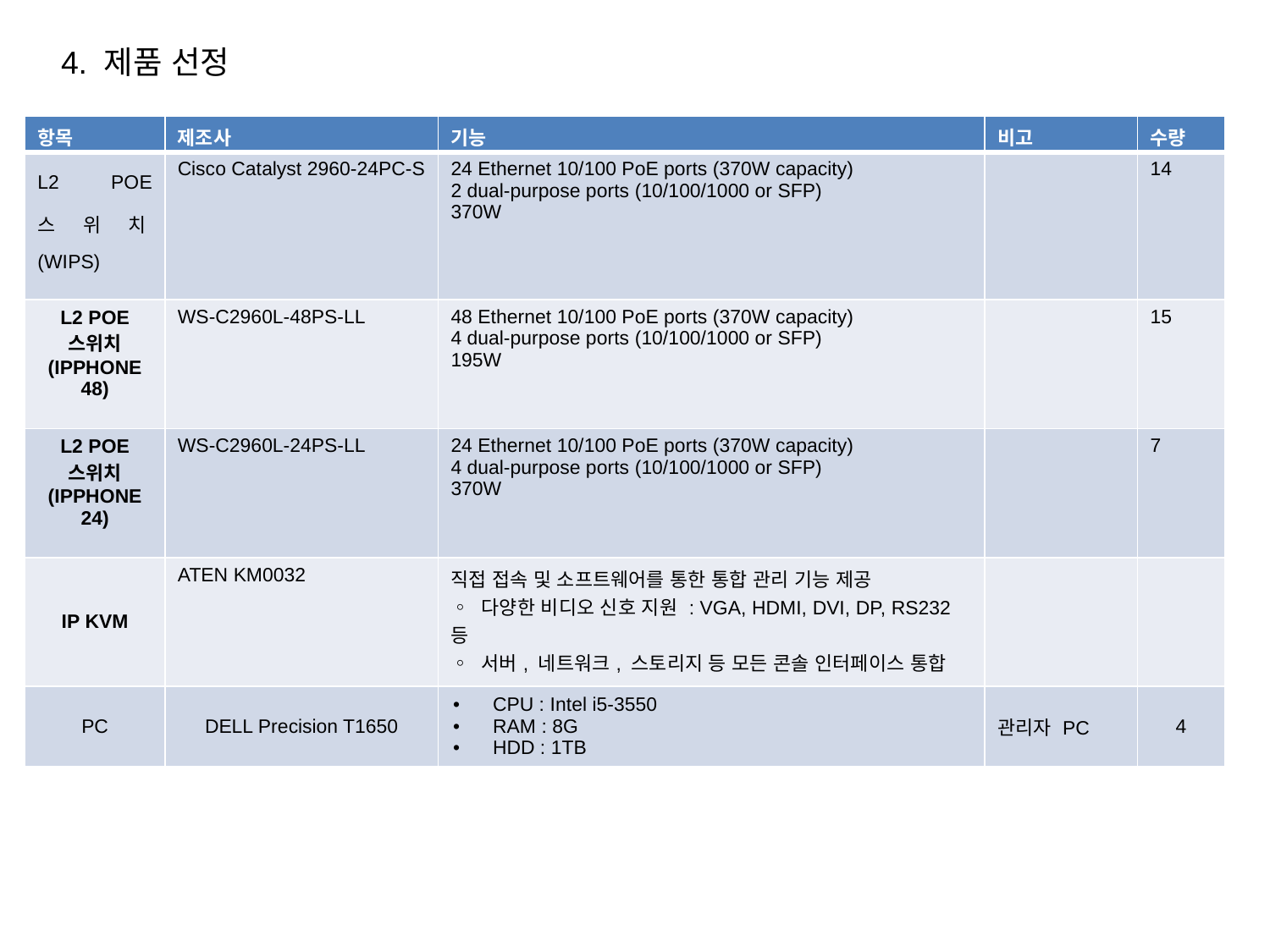

4. 제품 선정
| 항목 | 제조사 | 기능 | 비고 | 수량 |
| --- | --- | --- | --- | --- |
| L2 POE 스위치(WIPS) | Cisco Catalyst 2960-24PC-S | 24 Ethernet 10/100 PoE ports (370W capacity) 2 dual-purpose ports (10/100/1000 or SFP) 370W |  | 14 |
| L2 POE 스위치 (IPPHONE 48) | WS-C2960L-48PS-LL | 48 Ethernet 10/100 PoE ports (370W capacity) 4 dual-purpose ports (10/100/1000 or SFP) 195W |  | 15 |
| L2 POE 스위치 (IPPHONE 24) | WS-C2960L-24PS-LL | 24 Ethernet 10/100 PoE ports (370W capacity) 4 dual-purpose ports (10/100/1000 or SFP) 370W |  | 7 |
| IP KVM | ATEN KM0032 | 직접 접속 및 소프트웨어를 통한 통합 관리 기능 제공 ◦ 다양한 비디오 신호 지원 : VGA, HDMI, DVI, DP, RS232 등 ◦ 서버, 네트워크, 스토리지 등 모든 콘솔 인터페이스 통합 |  |  |
| PC | DELL Precision T1650 | CPU : Intel i5-3550 RAM : 8G HDD : 1TB | 관리자 PC | 4 |